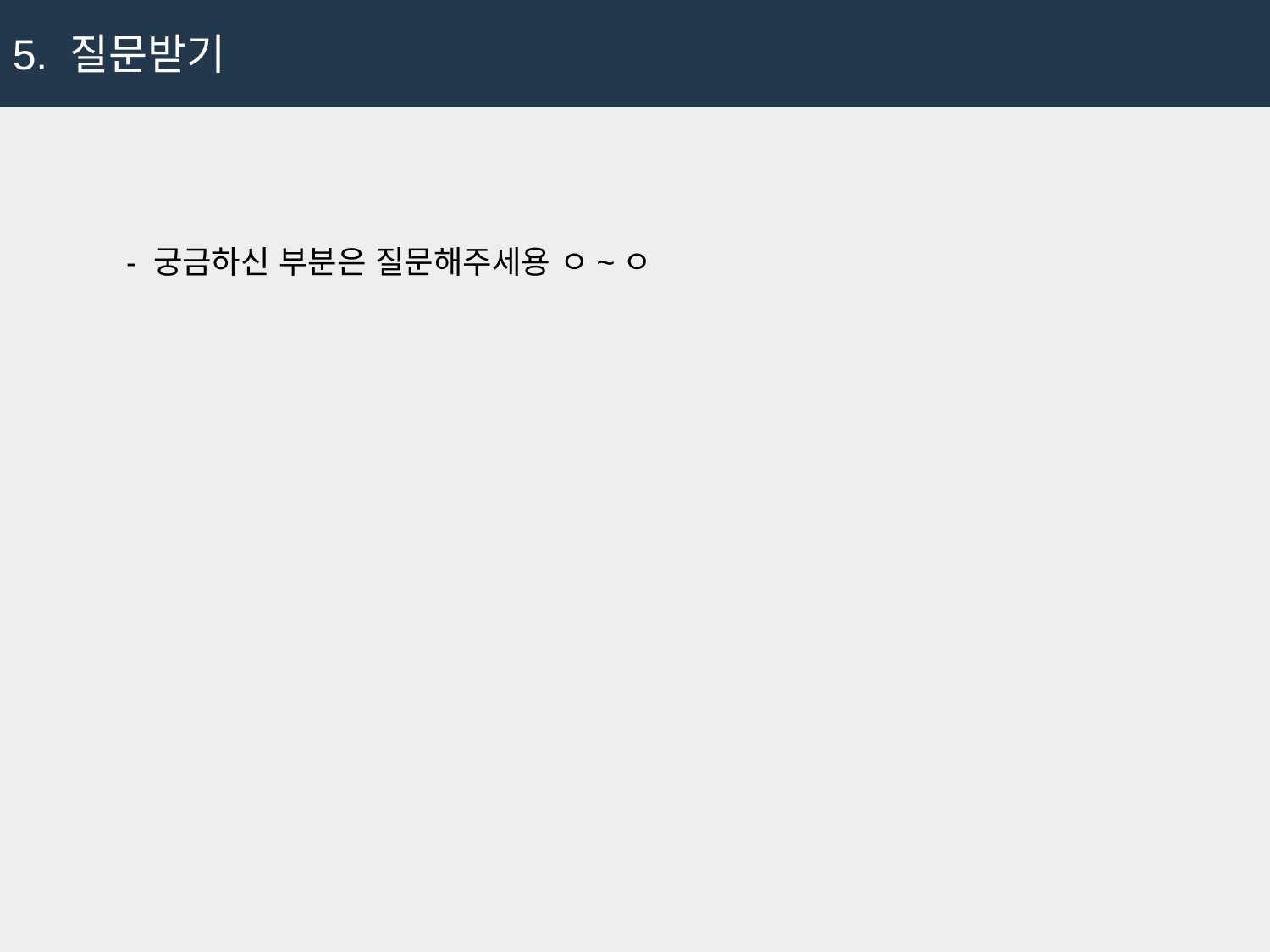

5. 질문받기
 - 궁금하신 부분은 질문해주세용 ㅇ~ㅇ